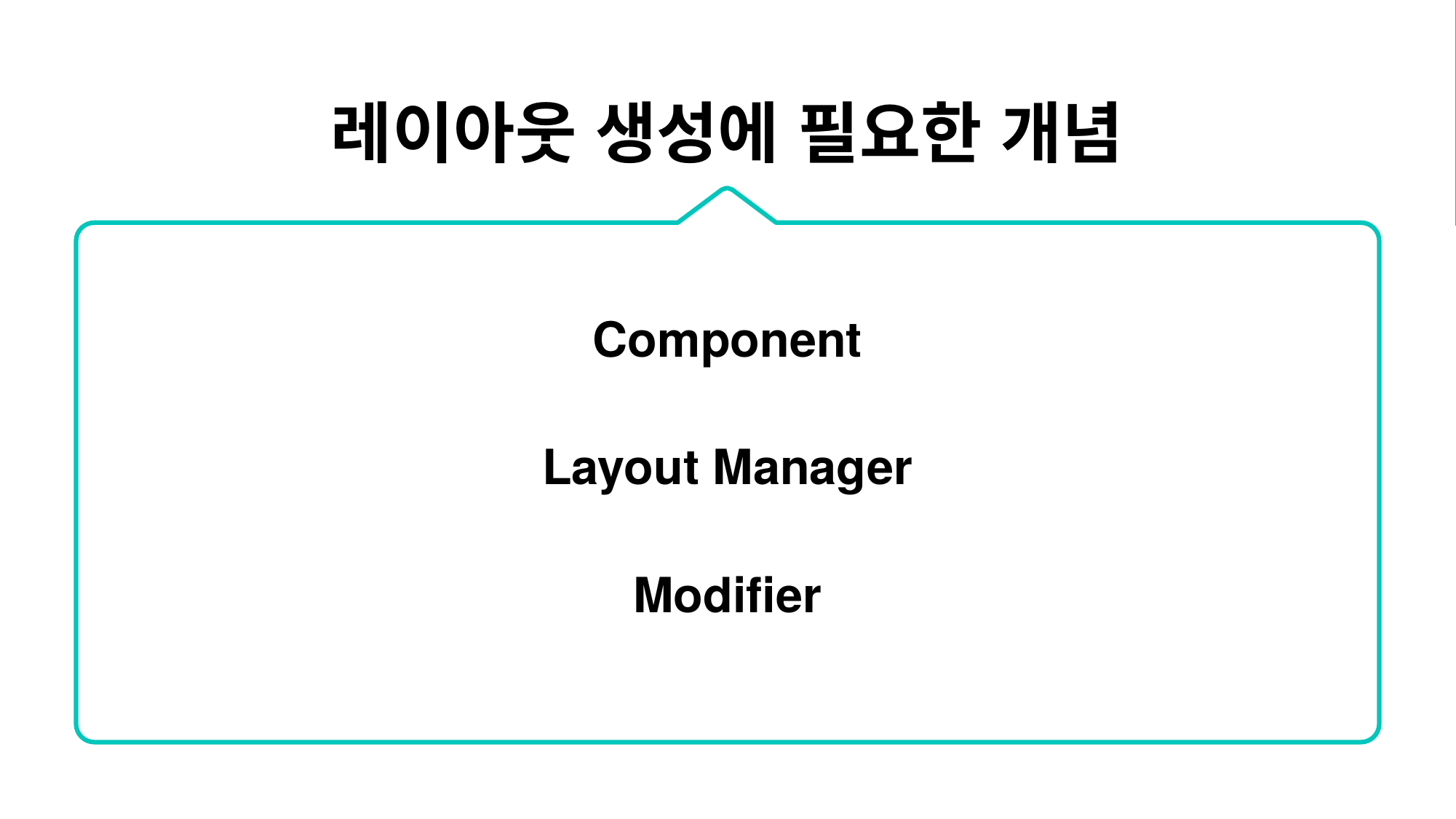

레이아웃 생성에 필요한 개념

Component
Layout Manager
Modifier